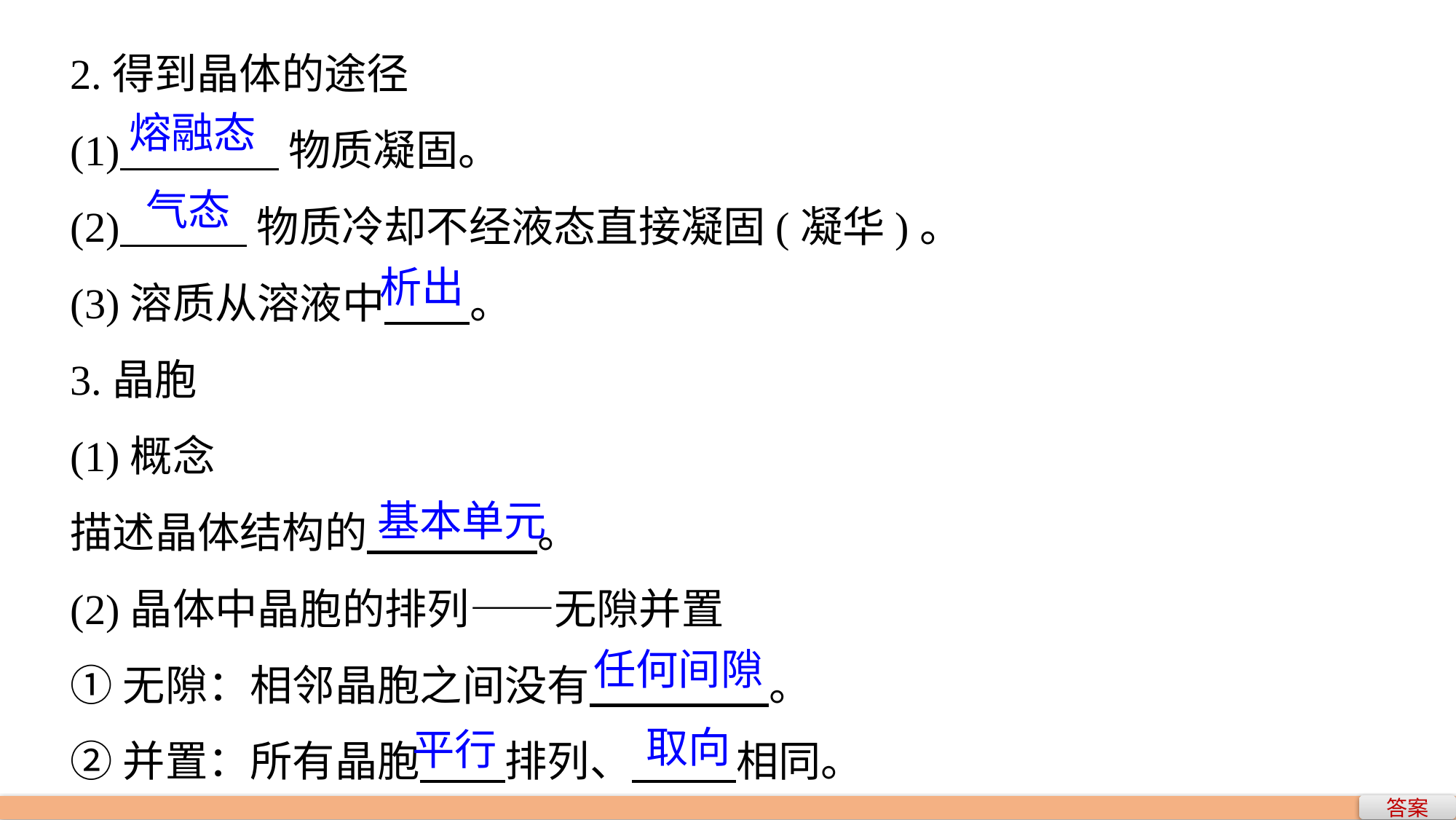

2.得到晶体的途径
(1)               物质凝固。
(2)            物质冷却不经液态直接凝固(凝华)。
(3)溶质从溶液中         。
3.晶胞
(1)概念
描述晶体结构的                  。
(2)晶体中晶胞的排列——无隙并置
①无隙：相邻晶胞之间没有                   。
②并置：所有晶胞         排列、           相同。
熔融态
气态
析出
基本单元
任何间隙
取向
平行
答案